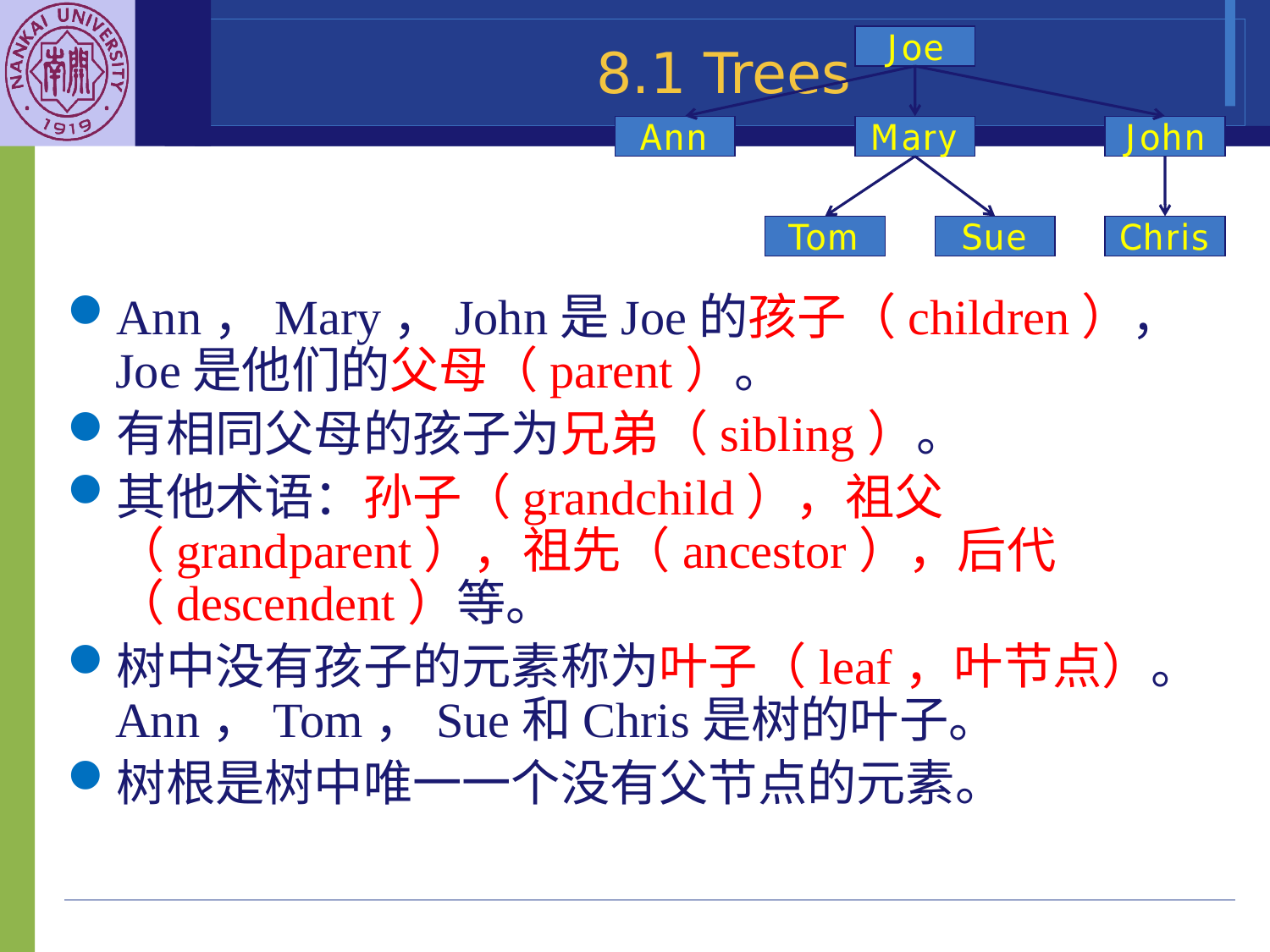

Joe

Ann
Mary
John

Tom
Sue
Chris
8.1 Trees
Ann，Mary，John是Joe的孩子（children），Joe是他们的父母（parent）。
有相同父母的孩子为兄弟（sibling）。
其他术语：孙子（grandchild），祖父（grandparent），祖先（ancestor），后代（descendent）等。
树中没有孩子的元素称为叶子（leaf，叶节点）。Ann，Tom，Sue和Chris是树的叶子。
树根是树中唯一一个没有父节点的元素。
6